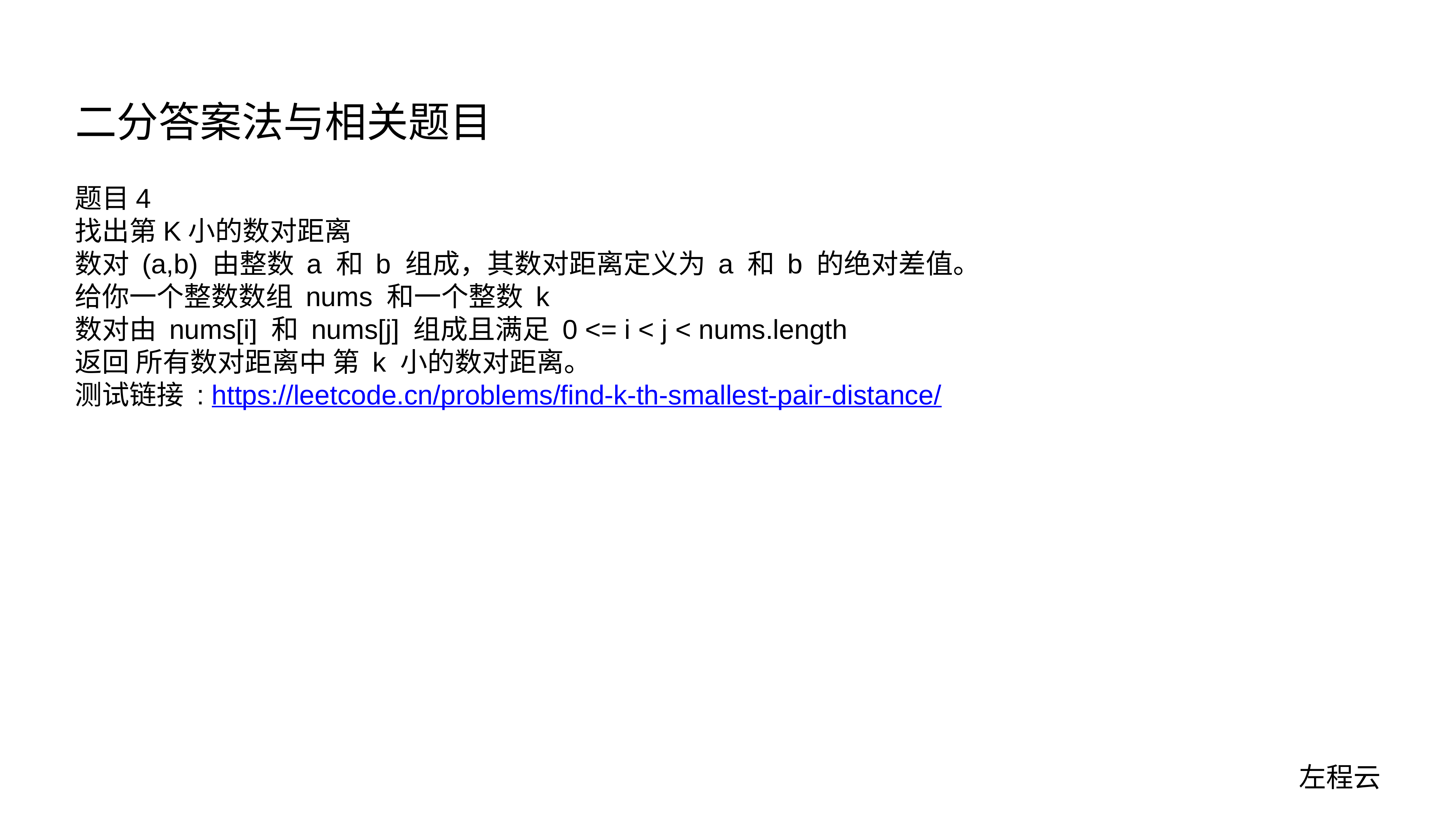

# 二分答案法与相关题目
题目4
找出第K小的数对距离
数对 (a,b) 由整数 a 和 b 组成，其数对距离定义为 a 和 b 的绝对差值。
给你一个整数数组 nums 和一个整数 k
数对由 nums[i] 和 nums[j] 组成且满足 0 <= i < j < nums.length
返回 所有数对距离中 第 k 小的数对距离。
测试链接 : https://leetcode.cn/problems/find-k-th-smallest-pair-distance/
左程云